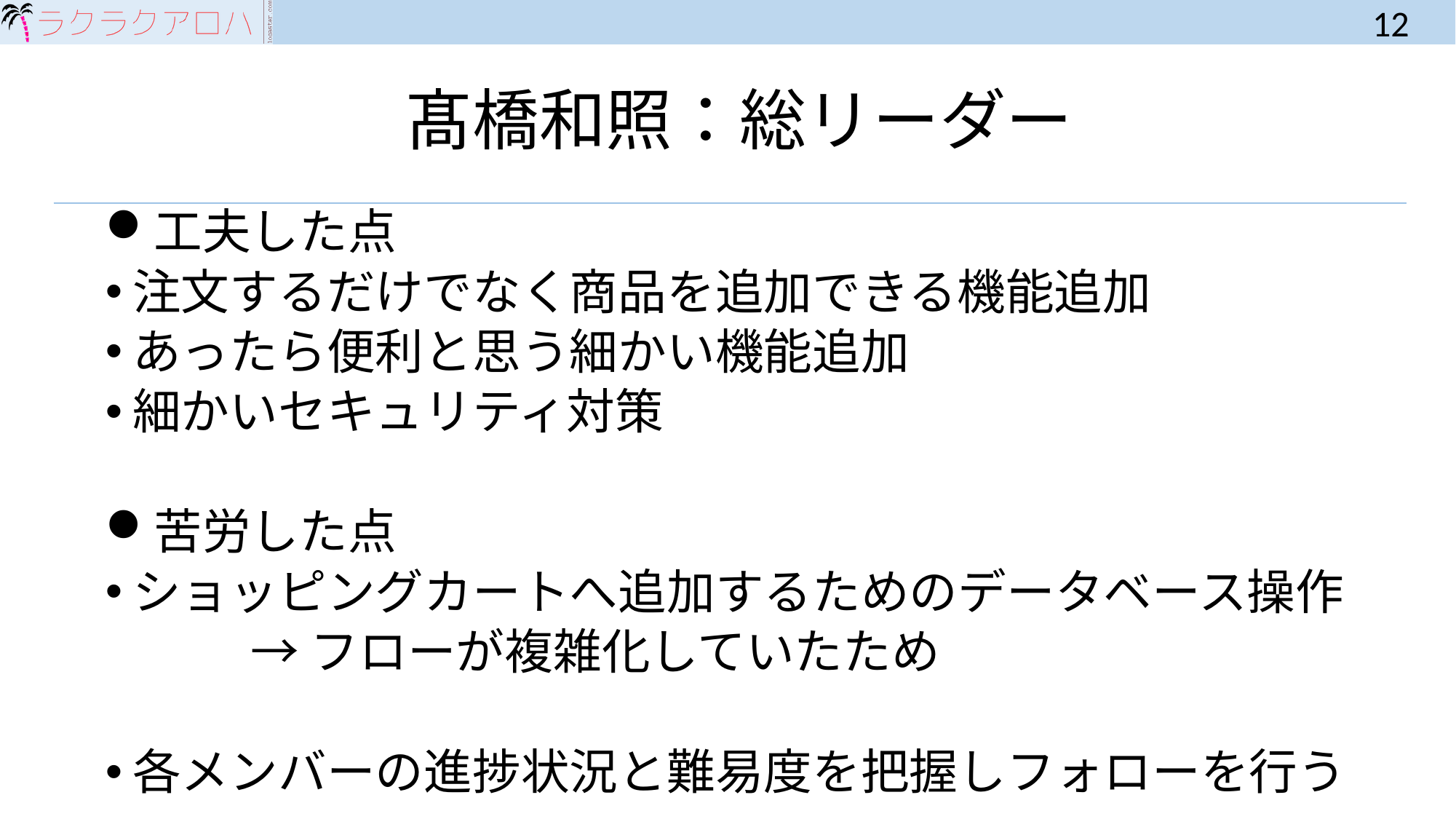

12
# 髙橋和照：総リーダー
工夫した点
注文するだけでなく商品を追加できる機能追加
あったら便利と思う細かい機能追加
細かいセキュリティ対策

苦労した点
ショッピングカートへ追加するためのデータベース操作
　　　→ フローが複雑化していたため

各メンバーの進捗状況と難易度を把握しフォローを行う